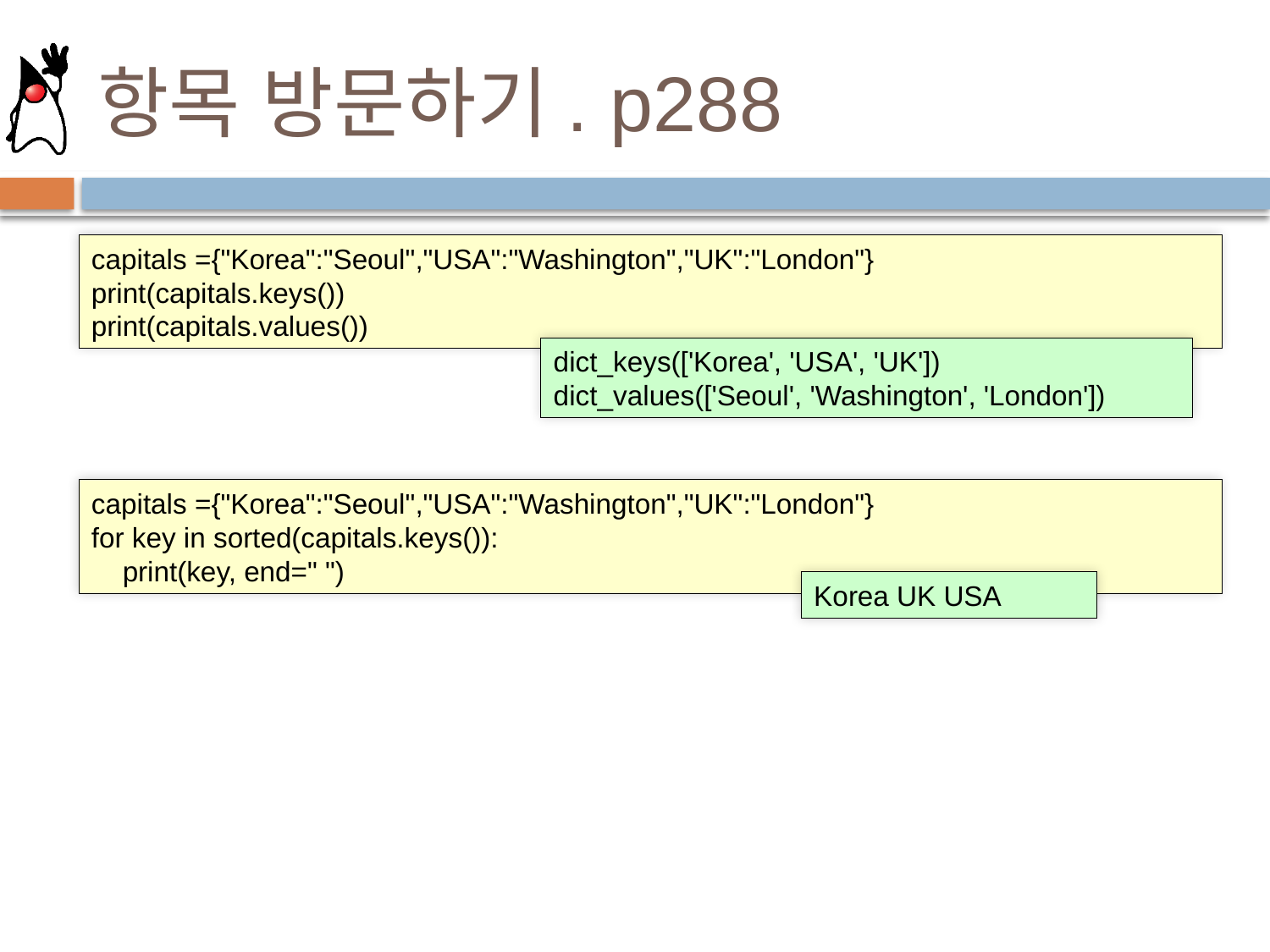

# 항목 방문하기. p288
capitals ={"Korea":"Seoul","USA":"Washington","UK":"London"}
print(capitals.keys())
print(capitals.values())
dict_keys(['Korea', 'USA', 'UK']) dict_values(['Seoul', 'Washington', 'London'])
capitals ={"Korea":"Seoul","USA":"Washington","UK":"London"}
for key in sorted(capitals.keys()):
    print(key, end=" ")
Korea UK USA